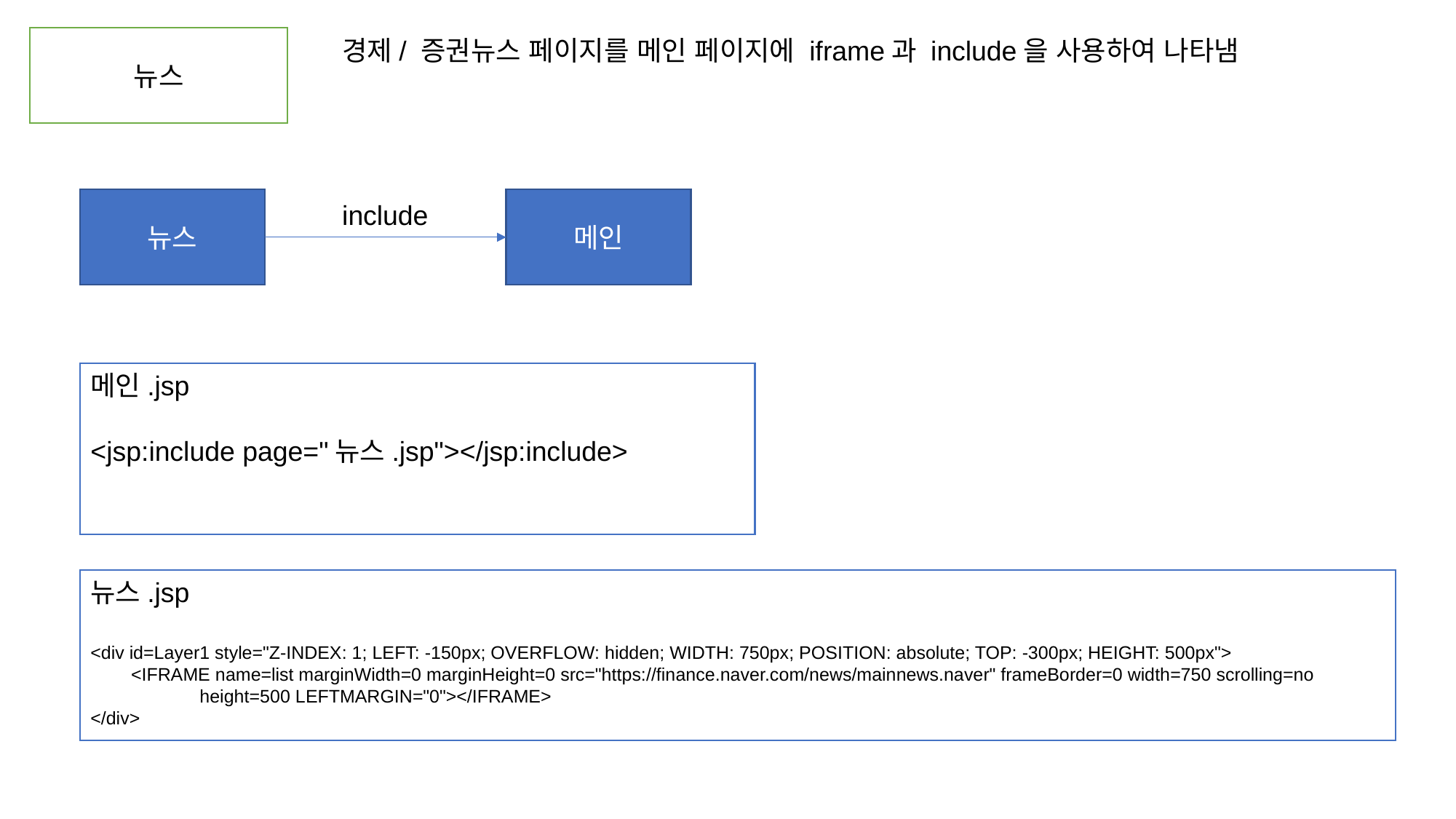

뉴스
경제/ 증권뉴스 페이지를 메인 페이지에 iframe과 include을 사용하여 나타냄
뉴스
메인
include
메인.jsp

<jsp:include page="뉴스.jsp"></jsp:include>
뉴스.jsp

<div id=Layer1 style="Z-INDEX: 1; LEFT: -150px; OVERFLOW: hidden; WIDTH: 750px; POSITION: absolute; TOP: -300px; HEIGHT: 500px">
        <IFRAME name=list marginWidth=0 marginHeight=0 src="https://finance.naver.com/news/mainnews.naver" frameBorder=0 width=750 scrolling=no 	height=500 LEFTMARGIN="0"></IFRAME>
</div>